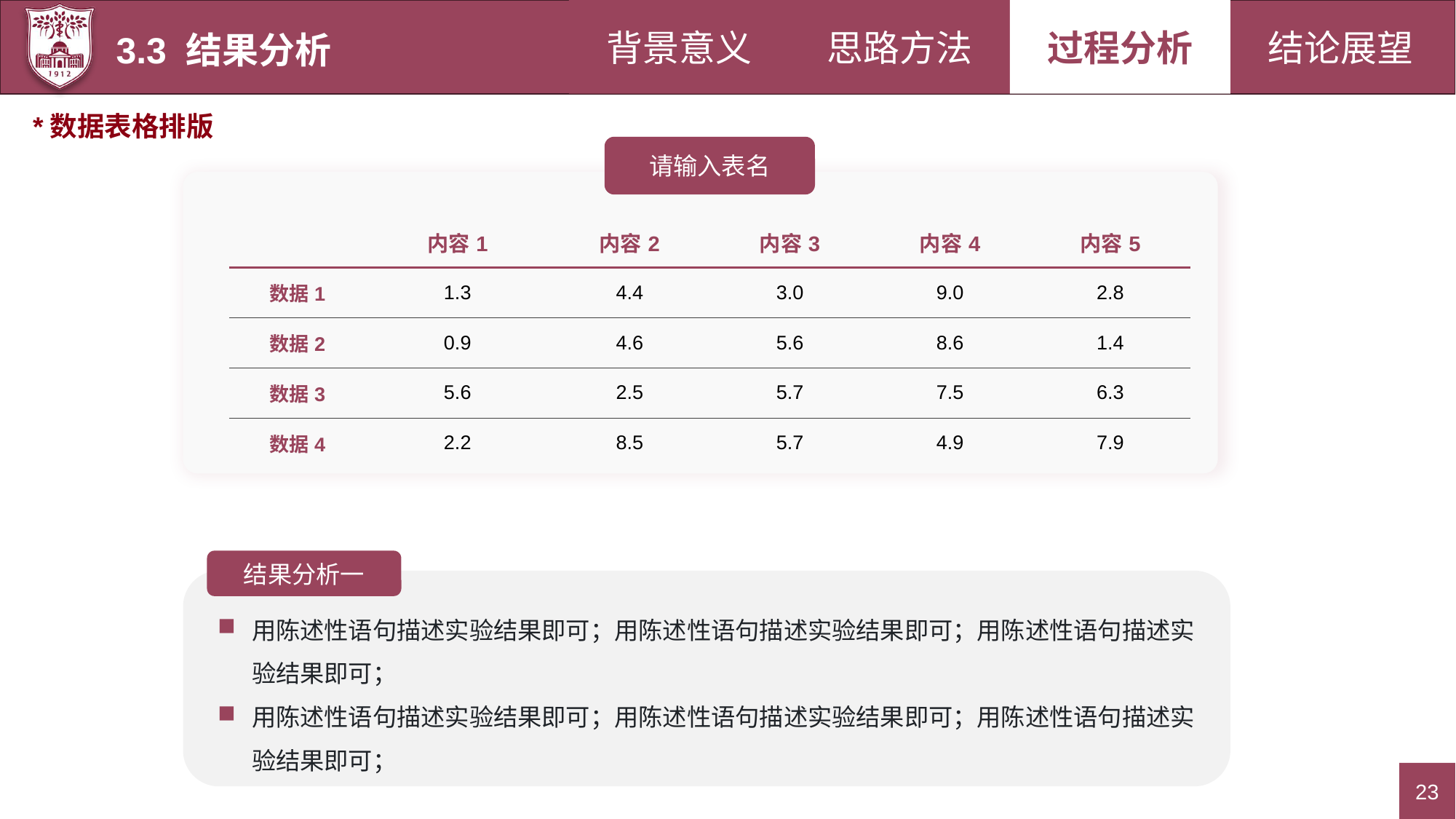

背景意义
过程分析
结论展望
思路方法
3.3 结果分析
*数据表格排版
请输入表名

|  | 内容1 | 内容2 | 内容3 | 内容4 | 内容5 |
| --- | --- | --- | --- | --- | --- |
| 数据1 | 1.3 | 4.4 | 3.0 | 9.0 | 2.8 |
| 数据2 | 0.9 | 4.6 | 5.6 | 8.6 | 1.4 |
| 数据3 | 5.6 | 2.5 | 5.7 | 7.5 | 6.3 |
| 数据4 | 2.2 | 8.5 | 5.7 | 4.9 | 7.9 |
结果分析一

用陈述性语句描述实验结果即可；用陈述性语句描述实验结果即可；用陈述性语句描述实验结果即可；
用陈述性语句描述实验结果即可；用陈述性语句描述实验结果即可；用陈述性语句描述实验结果即可；